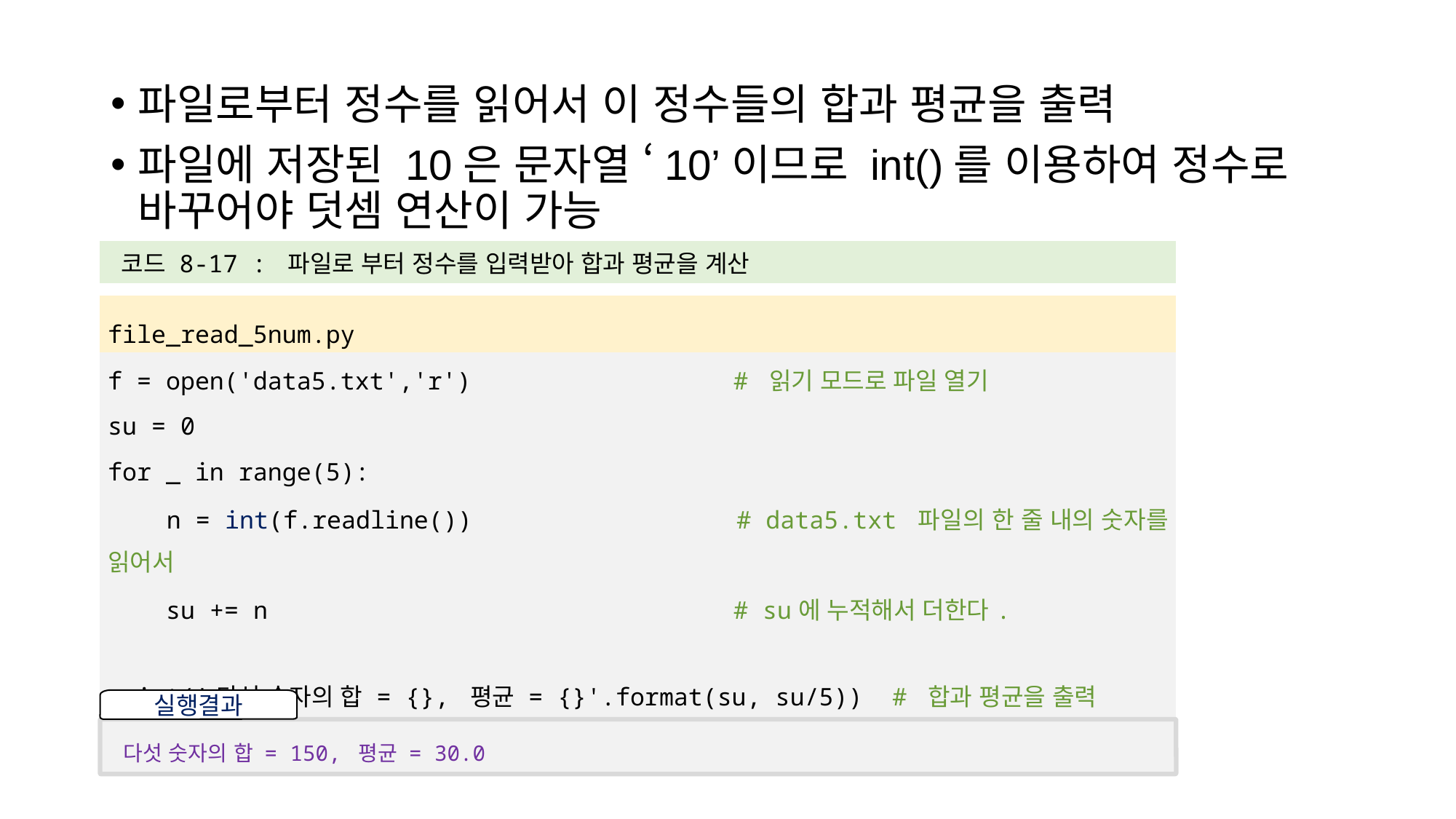

파일로부터 정수를 읽어서 이 정수들의 합과 평균을 출력
파일에 저장된 10은 문자열 ‘10’이므로 int()를 이용하여 정수로 바꾸어야 덧셈 연산이 가능

| 코드 8-17 : 파일로 부터 정수를 입력받아 합과 평균을 계산 |
| --- |
|  |
| file\_read\_5num.py |
| f = open('data5.txt','r') # 읽기 모드로 파일 열기 su = 0 for \_ in range(5): n = int(f.readline()) # data5.txt 파일의 한 줄 내의 숫자를 읽어서 su += n # su에 누적해서 더한다. print('다섯 숫자의 합 = {}, 평균 = {}'.format(su, su/5)) # 합과 평균을 출력 f.close() # 파일을 닫는다. |
실행결과

다섯 숫자의 합 = 150, 평균 = 30.0